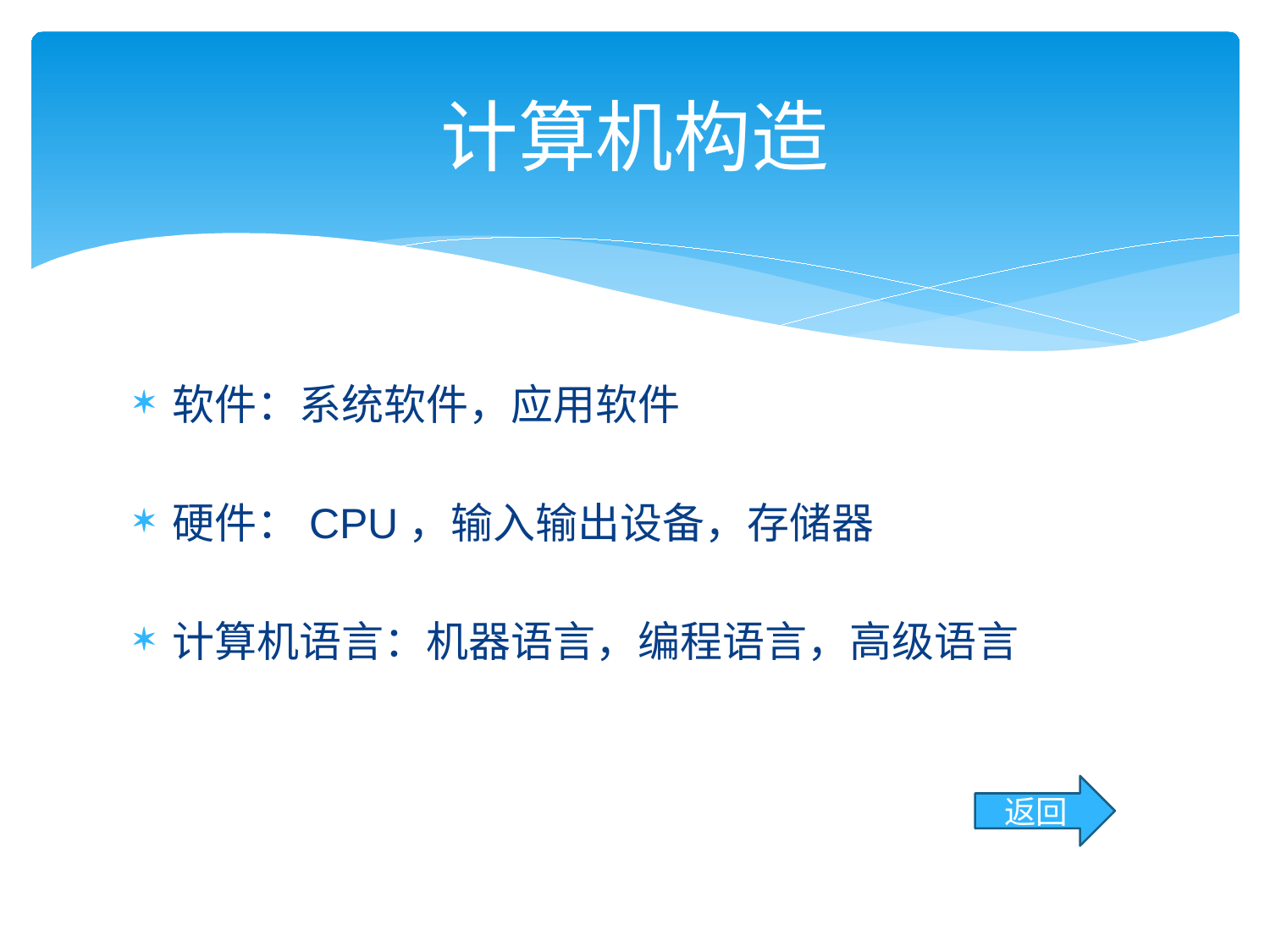

# 计算机构造
软件：系统软件，应用软件

硬件：CPU，输入输出设备，存储器

计算机语言：机器语言，编程语言，高级语言

返回